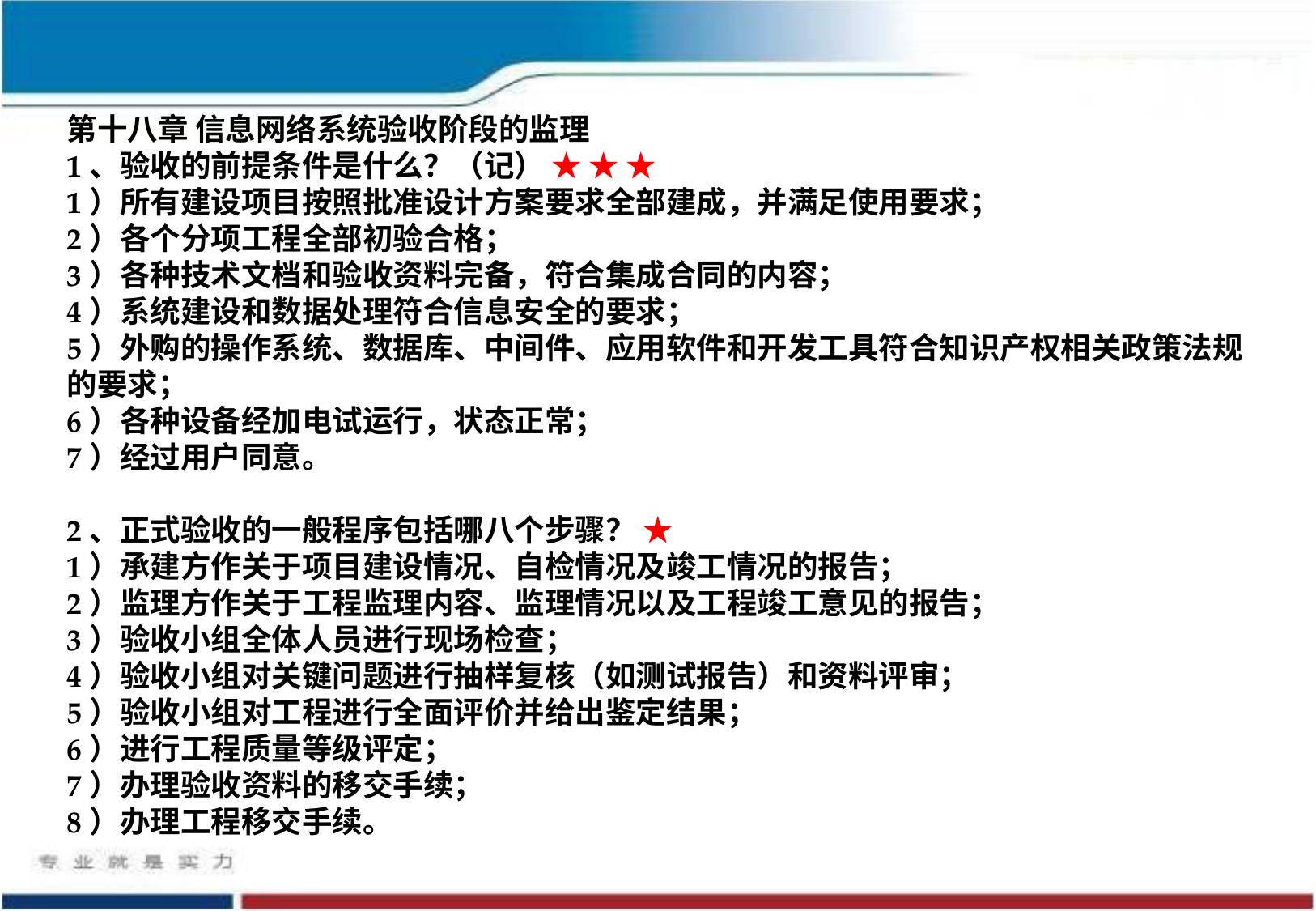

第十八章 信息网络系统验收阶段的监理
1、验收的前提条件是什么？（记） ★ ★ ★
1）所有建设项目按照批准设计方案要求全部建成，并满足使用要求；
2）各个分项工程全部初验合格；
3）各种技术文档和验收资料完备，符合集成合同的内容；
4）系统建设和数据处理符合信息安全的要求；
5）外购的操作系统、数据库、中间件、应用软件和开发工具符合知识产权相关政策法规的要求；
6）各种设备经加电试运行，状态正常；
7）经过用户同意。

2、正式验收的一般程序包括哪八个步骤？ ★
1）承建方作关于项目建设情况、自检情况及竣工情况的报告；
2）监理方作关于工程监理内容、监理情况以及工程竣工意见的报告；
3）验收小组全体人员进行现场检查；
4）验收小组对关键问题进行抽样复核（如测试报告）和资料评审；
5）验收小组对工程进行全面评价并给出鉴定结果；
6）进行工程质量等级评定；
7）办理验收资料的移交手续；
8）办理工程移交手续。